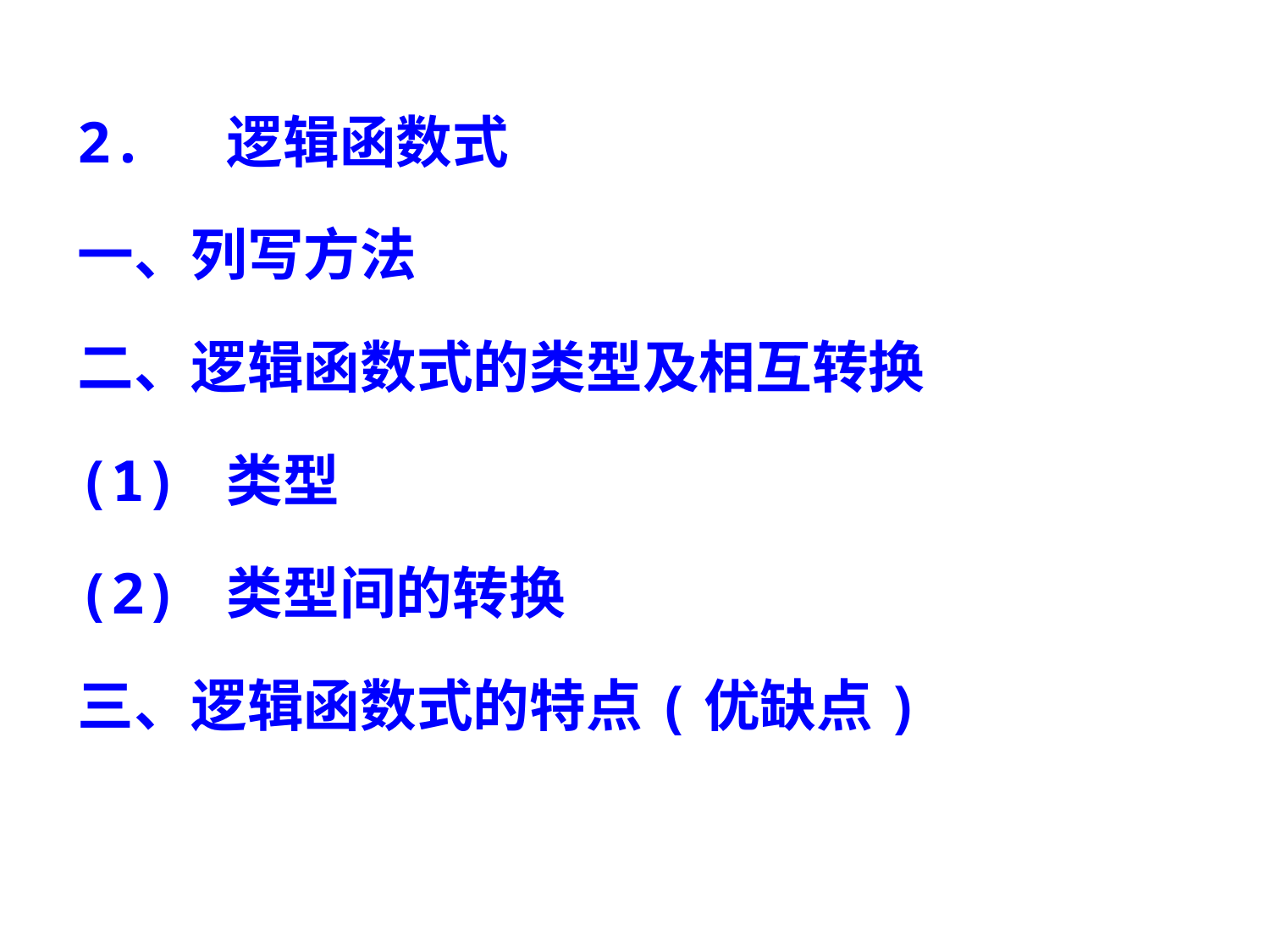

2.  逻辑函数式
一、列写方法
二、逻辑函数式的类型及相互转换
(1) 类型
(2) 类型间的转换
三、逻辑函数式的特点(优缺点)